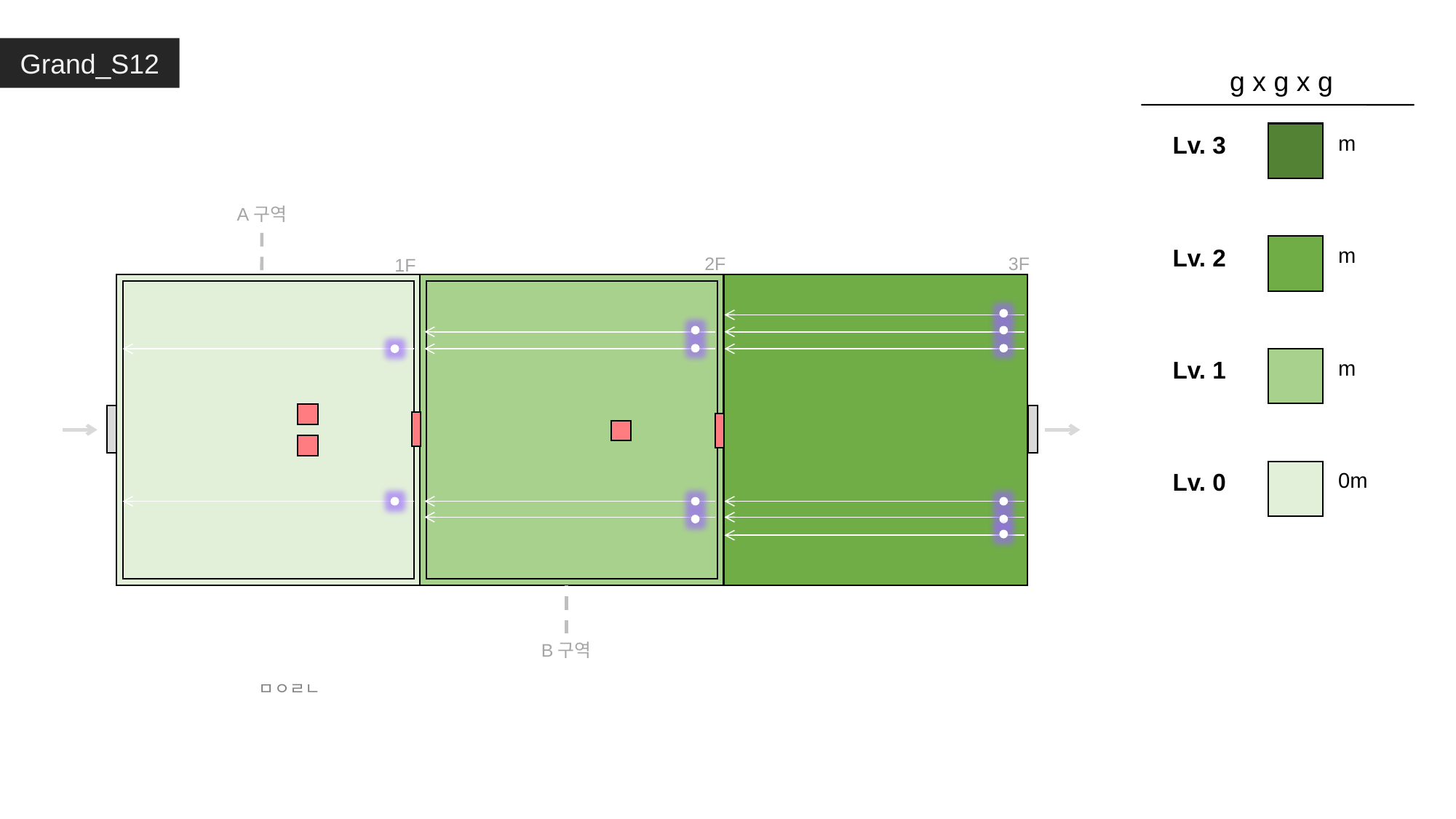

Grand_S12
g x g x g

Lv. 3
m

Lv. 2
m

Lv. 1
m
Lv. 0

0m
A구역
2F
3F
1F

B구역
ㅁㅇㄹㄴ